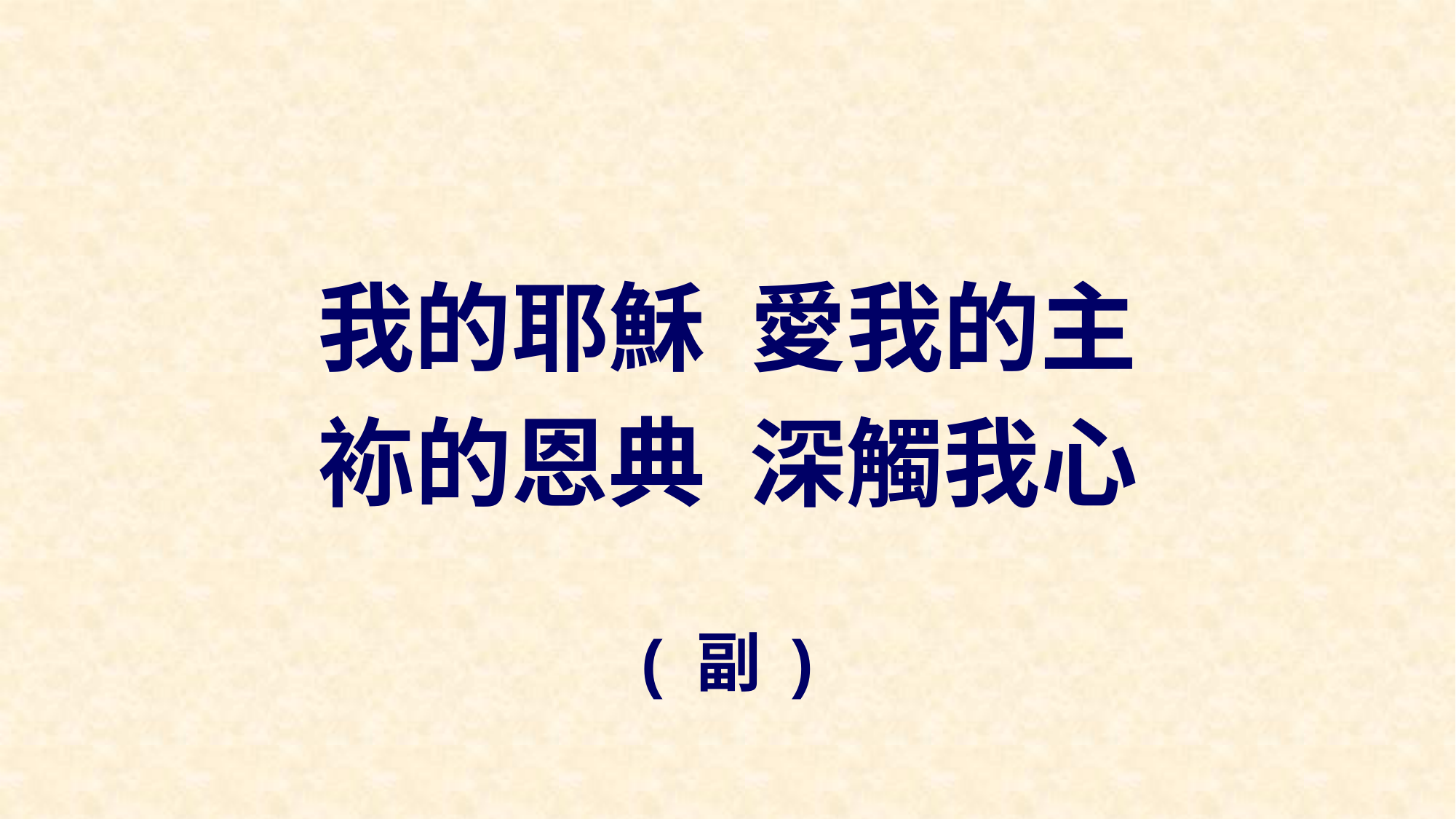

我的耶穌  愛我的主
袮的恩典  深觸我心
( 副 )